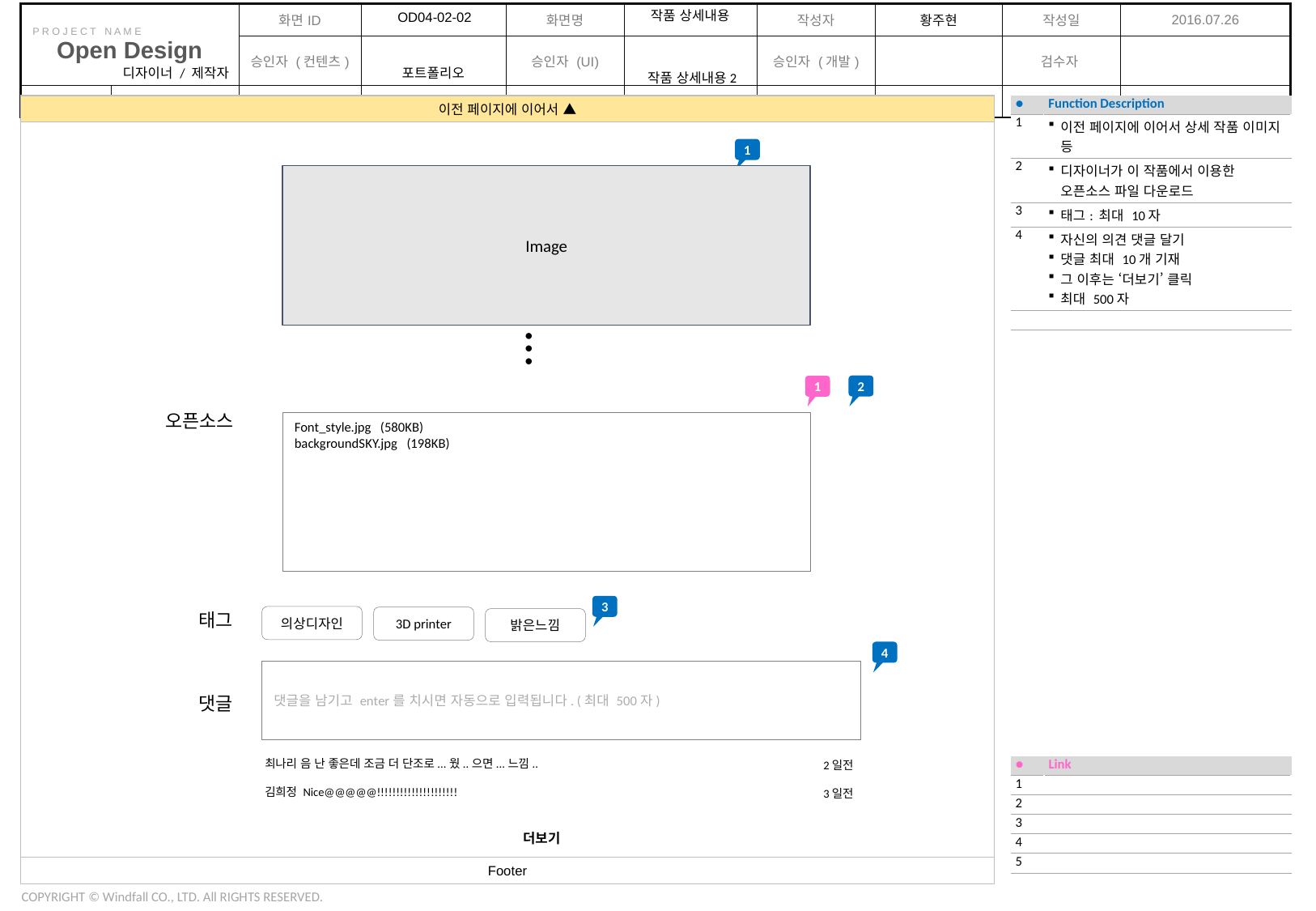

작품 상세내용
# OD04-02-02
디자이너 / 제작자
포트폴리오
작품 상세내용2
이전 페이지에 이어서 ▲
| ● | Function Description |
| --- | --- |
| 1 | 이전 페이지에 이어서 상세 작품 이미지 등 |
| 2 | 디자이너가 이 작품에서 이용한 오픈소스 파일 다운로드 |
| 3 | 태그: 최대 10자 |
| 4 | 자신의 의견 댓글 달기 댓글 최대 10개 기재 그 이후는 ‘더보기’ 클릭 최대 500자 |
|  |  |
1
Image
…
2
1
오픈소스
Font_style.jpg   (580KB)
backgroundSKY.jpg   (198KB)

3
의상디자인
3D printer
태그
밝은느낌
4
댓글을 남기고 enter를 치시면 자동으로 입력됩니다. (최대 500자)
댓글
최나리 음 난 좋은데 조금 더 단조로...웠..으면...느낌..

김희정 Nice@@@@@!!!!!!!!!!!!!!!!!!!!!
2일전

3일전
| ● | Link |
| --- | --- |
| 1 |  |
| 2 |  |
| 3 |  |
| 4 |  |
| 5 |  |
더보기